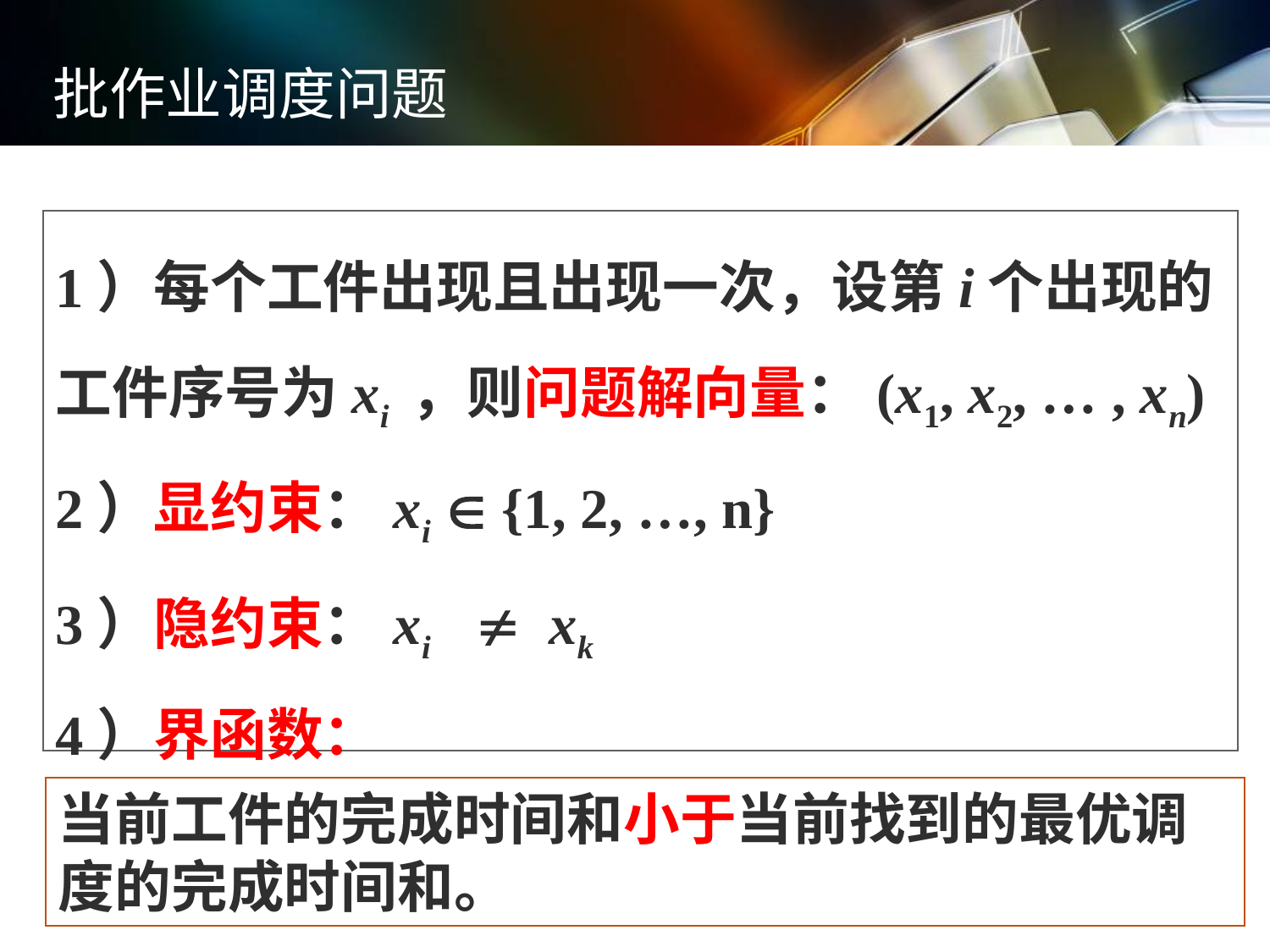

批作业调度问题
1）每个工件出现且出现一次，设第i个出现的工件序号为xi ，则问题解向量：(x1, x2, … , xn)
2）显约束：xi  ∈ {1, 2, …, n}
3）隐约束：xi   ≠  xk
4）界函数：

当前工件的完成时间和小于当前找到的最优调度的完成时间和。